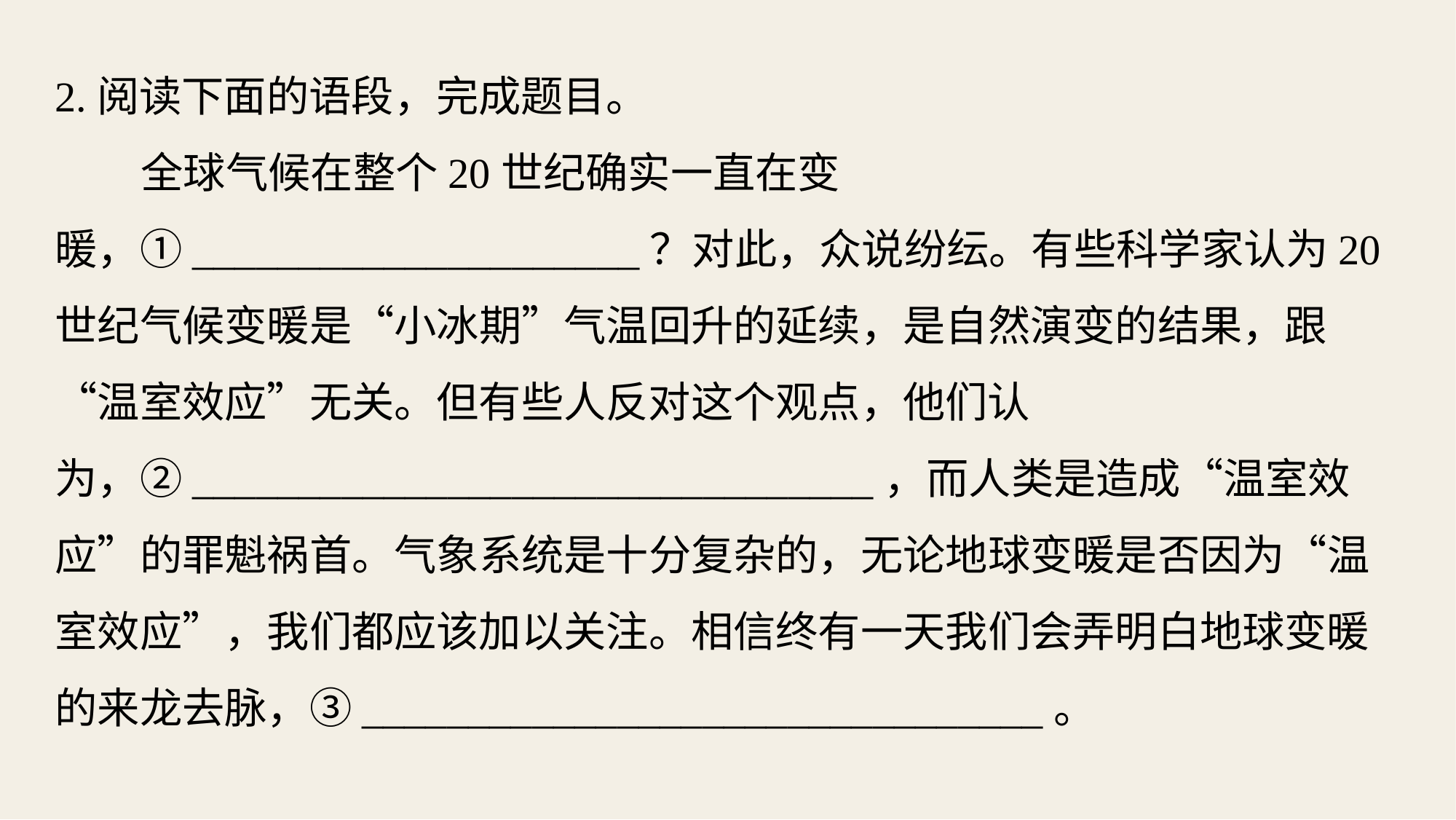

2.阅读下面的语段，完成题目。
全球气候在整个20世纪确实一直在变暖，①_____________________？对此，众说纷纭。有些科学家认为20世纪气候变暖是“小冰期”气温回升的延续，是自然演变的结果，跟“温室效应”无关。但有些人反对这个观点，他们认为，②________________________________，而人类是造成“温室效应”的罪魁祸首。气象系统是十分复杂的，无论地球变暖是否因为“温室效应”，我们都应该加以关注。相信终有一天我们会弄明白地球变暖的来龙去脉，③________________________________。